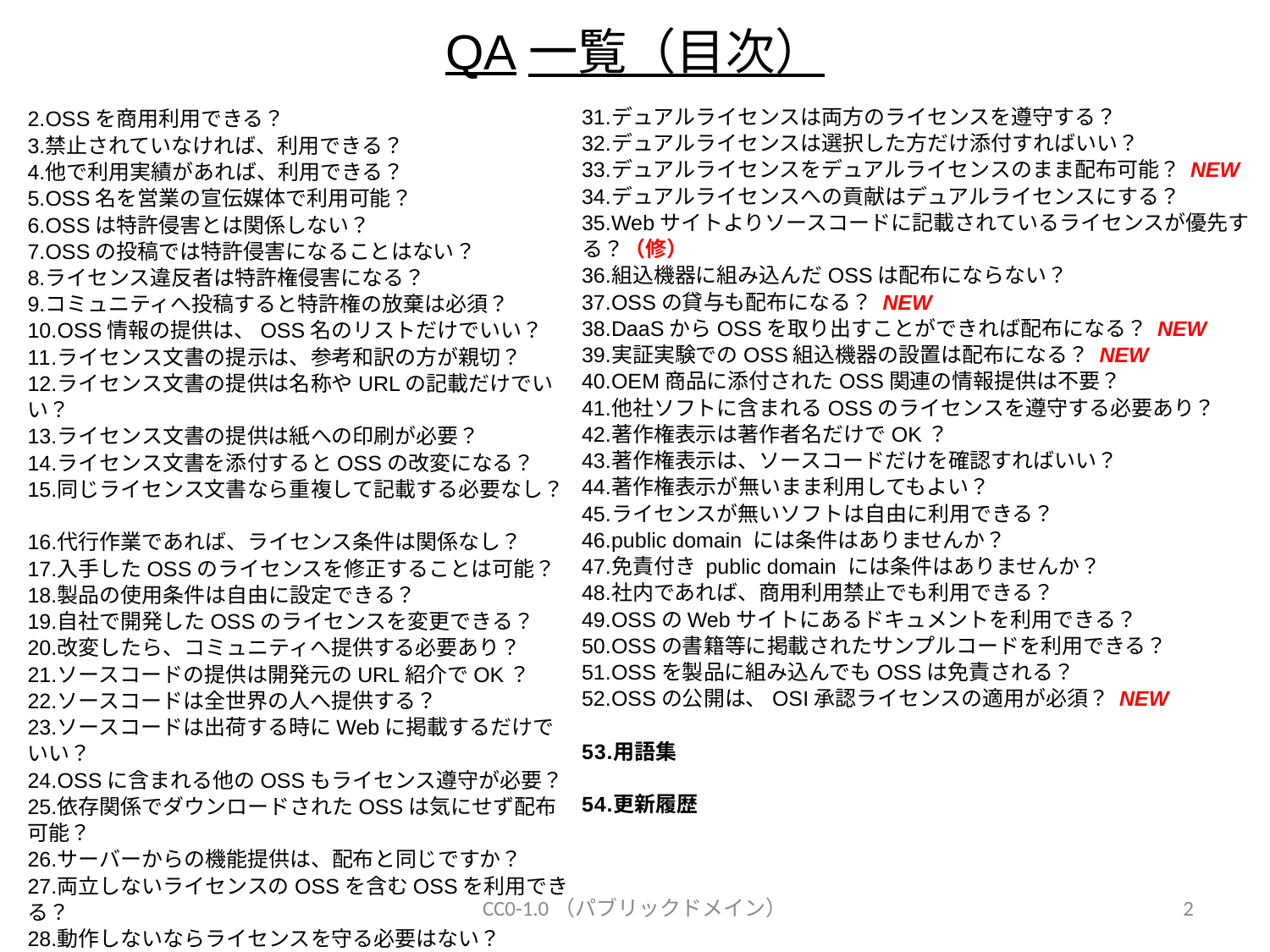

# QA一覧（目次）
デュアルライセンスは両方のライセンスを遵守する？
デュアルライセンスは選択した方だけ添付すればいい？
デュアルライセンスをデュアルライセンスのまま配布可能？ NEW
デュアルライセンスへの貢献はデュアルライセンスにする？
Webサイトよりソースコードに記載されているライセンスが優先する？（修）
組込機器に組み込んだOSSは配布にならない？
OSSの貸与も配布になる？ NEW
DaaSからOSSを取り出すことができれば配布になる？ NEW
実証実験でのOSS組込機器の設置は配布になる？ NEW
OEM商品に添付されたOSS関連の情報提供は不要？
他社ソフトに含まれるOSSのライセンスを遵守する必要あり？
著作権表示は著作者名だけでOK？
著作権表示は、ソースコードだけを確認すればいい？
著作権表示が無いまま利用してもよい？
ライセンスが無いソフトは自由に利用できる？
public domain には条件はありませんか？
免責付き public domain には条件はありませんか？
社内であれば、商用利用禁止でも利用できる？
OSSのWebサイトにあるドキュメントを利用できる？
OSSの書籍等に掲載されたサンプルコードを利用できる？
OSSを製品に組み込んでもOSSは免責される？
OSSの公開は、OSI承認ライセンスの適用が必須？ NEW
用語集
更新履歴

OSSを商用利用できる？
禁止されていなければ、利用できる？
他で利用実績があれば、利用できる？
OSS名を営業の宣伝媒体で利用可能？
OSSは特許侵害とは関係しない？
OSSの投稿では特許侵害になることはない？
ライセンス違反者は特許権侵害になる？
コミュニティへ投稿すると特許権の放棄は必須？
OSS情報の提供は、OSS名のリストだけでいい？
ライセンス文書の提示は、参考和訳の方が親切？
ライセンス文書の提供は名称やURLの記載だけでいい？
ライセンス文書の提供は紙への印刷が必要？
ライセンス文書を添付するとOSSの改変になる？
同じライセンス文書なら重複して記載する必要なし？
代行作業であれば、ライセンス条件は関係なし？
入手したOSSのライセンスを修正することは可能？
製品の使用条件は自由に設定できる？
自社で開発したOSSのライセンスを変更できる？
改変したら、コミュニティへ提供する必要あり？
ソースコードの提供は開発元のURL紹介でOK？
ソースコードは全世界の人へ提供する？
ソースコードは出荷する時にWebに掲載するだけでいい？
OSSに含まれる他のOSSもライセンス遵守が必要？
依存関係でダウンロードされたOSSは気にせず配布可能？
サーバーからの機能提供は、配布と同じですか？
両立しないライセンスのOSSを含むOSSを利用できる？
動作しないならライセンスを守る必要はない？
自動生成部分と一致したOSSのライセンス遵守が必要？
OSSの開発ツールの成果物はOSSになる？

CC0-1.0（パブリックドメイン）
2